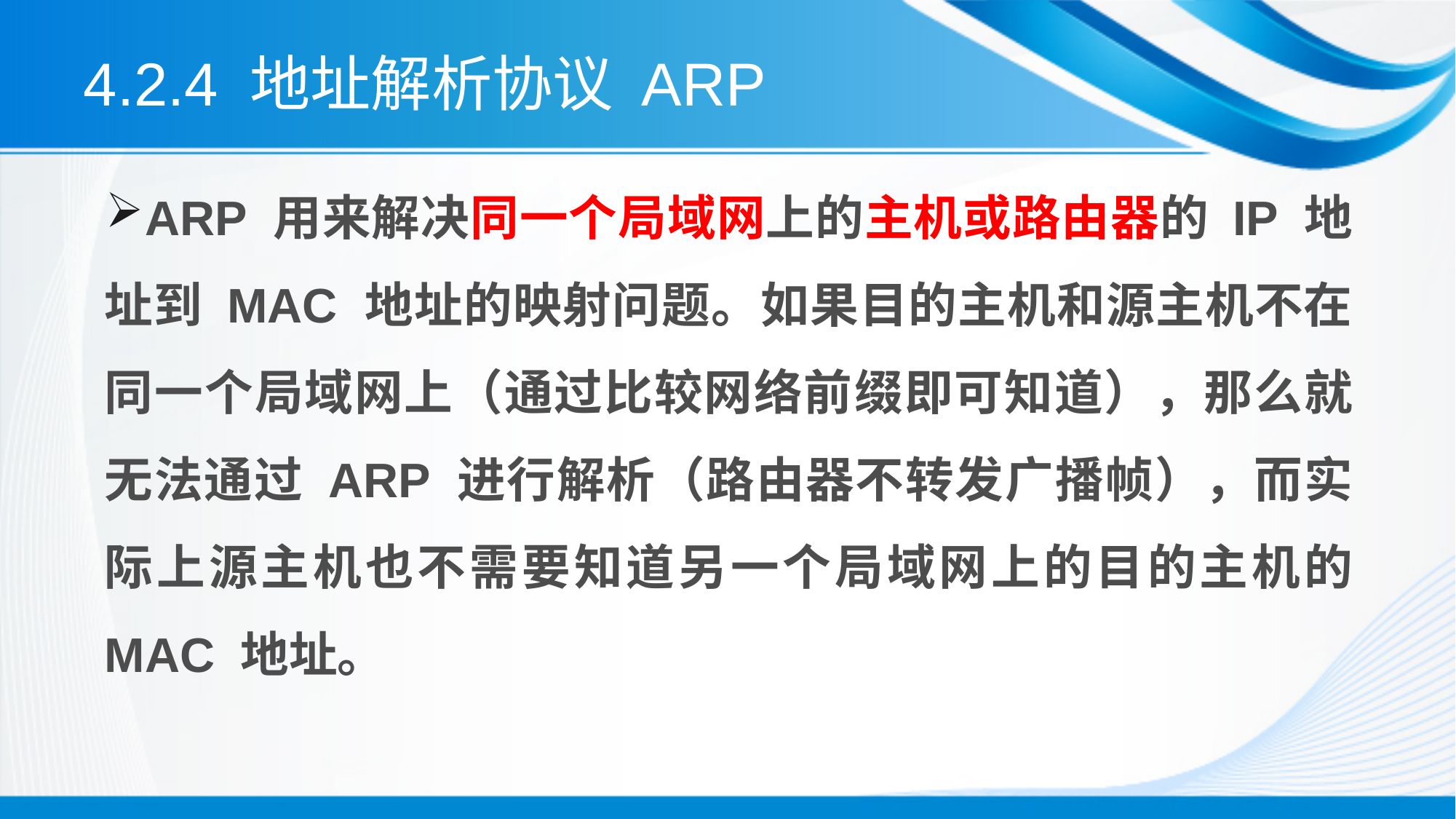

# 4.2.4 地址解析协议 ARP
ARP 用来解决同一个局域网上的主机或路由器的 IP 地址到 MAC 地址的映射问题。如果目的主机和源主机不在同一个局域网上（通过比较网络前缀即可知道），那么就无法通过 ARP 进行解析（路由器不转发广播帧），而实际上源主机也不需要知道另一个局域网上的目的主机的 MAC 地址。